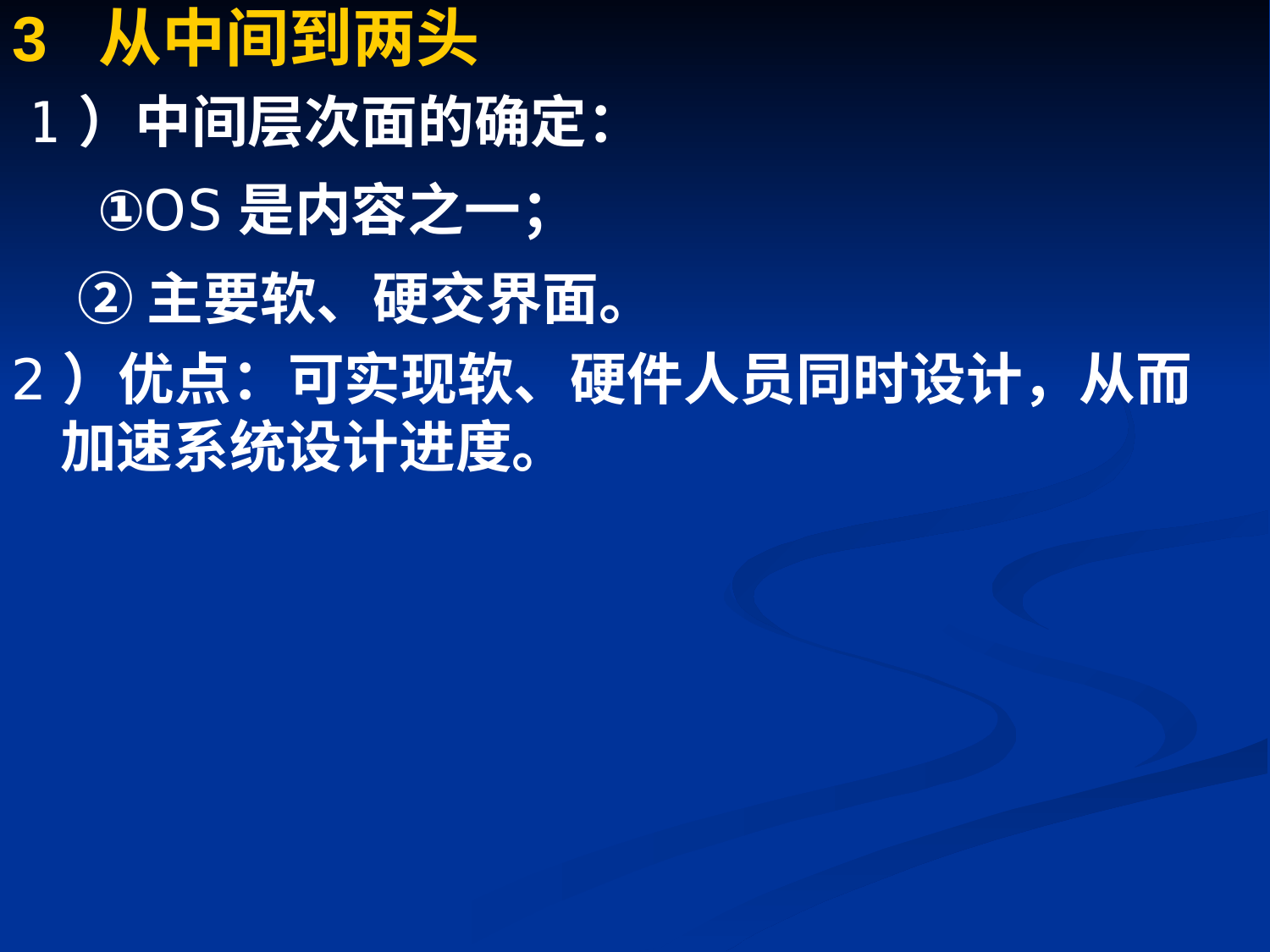

# 3  从中间到两头
 1）中间层次面的确定：
      ①OS是内容之一；
     ②主要软、硬交界面。
2）优点：可实现软、硬件人员同时设计，从而加速系统设计进度。
41